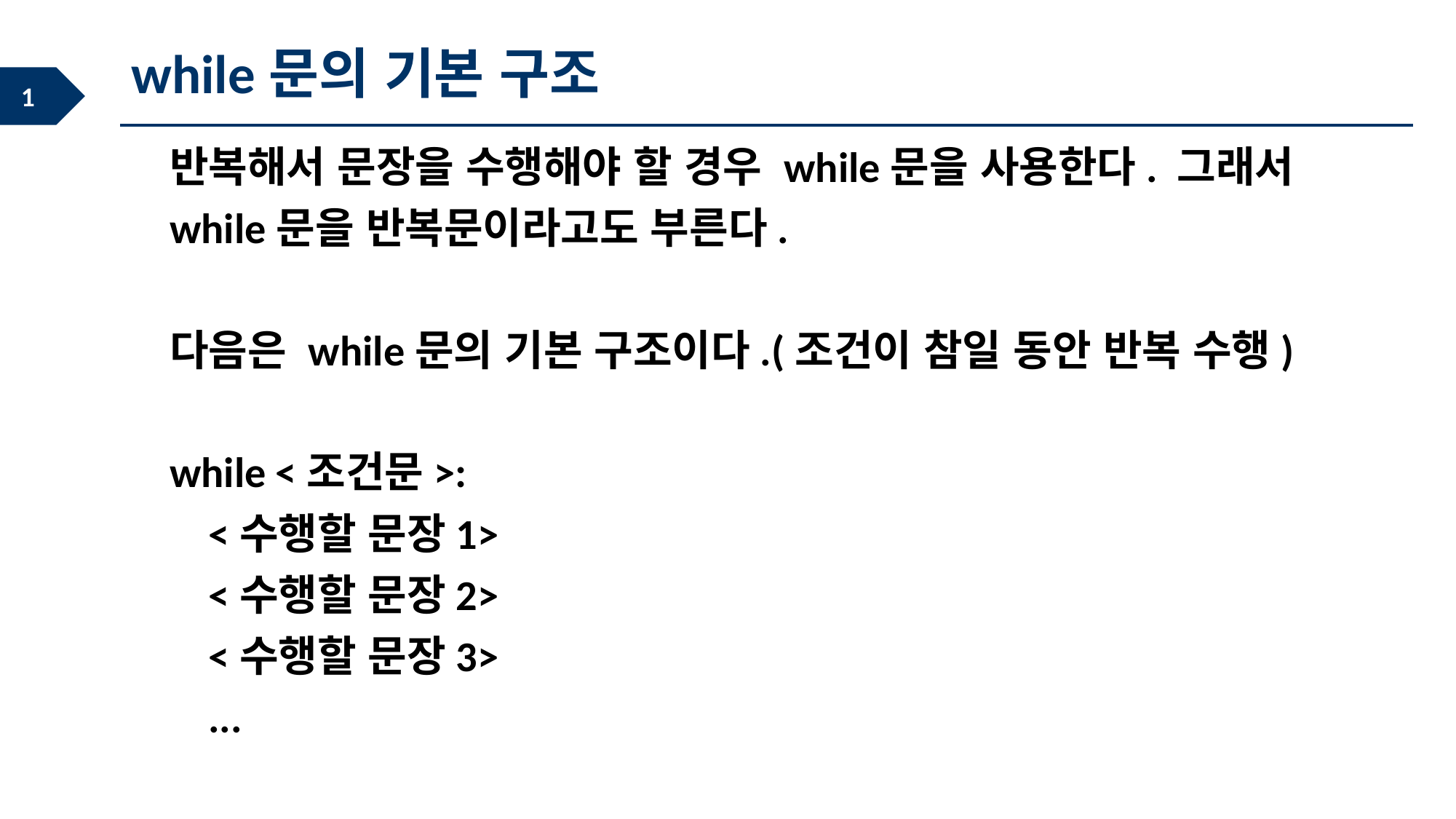

while문의 기본 구조
반복해서 문장을 수행해야 할 경우 while문을 사용한다. 그래서 while문을 반복문이라고도 부른다.

다음은 while문의 기본 구조이다.(조건이 참일 동안 반복 수행)

while <조건문>:
    <수행할 문장1>
    <수행할 문장2>
    <수행할 문장3>
    ...